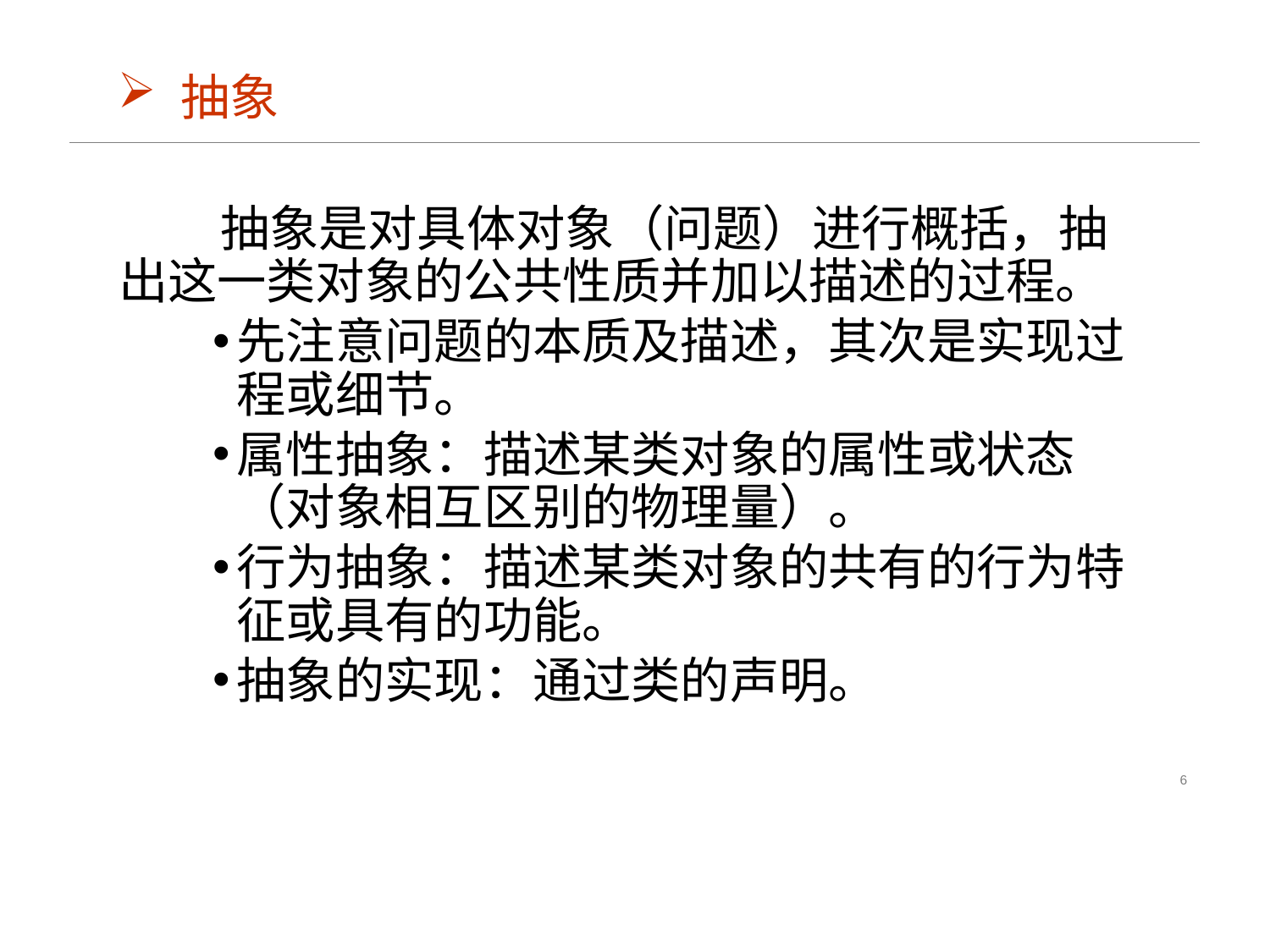

抽象

   抽象是对具体对象（问题）进行概括，抽出这一类对象的公共性质并加以描述的过程。
先注意问题的本质及描述，其次是实现过程或细节。
属性抽象：描述某类对象的属性或状态（对象相互区别的物理量）。
行为抽象：描述某类对象的共有的行为特征或具有的功能。
抽象的实现：通过类的声明。
6